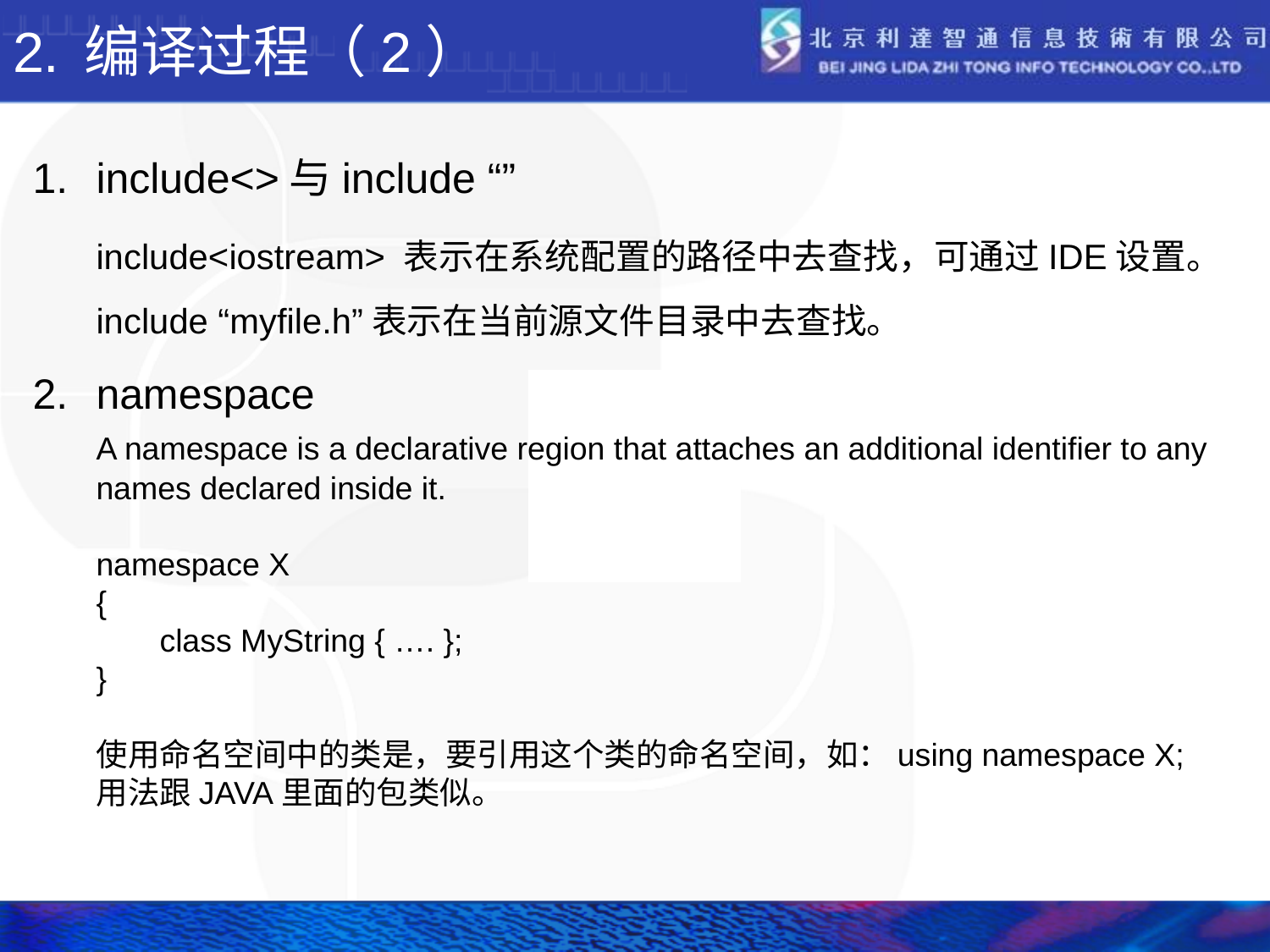

# 编译过程（2）
include<>与include “”
	include<iostream> 表示在系统配置的路径中去查找，可通过IDE设置。
	include “myfile.h”表示在当前源文件目录中去查找。
namespace
	A namespace is a declarative region that attaches an additional identifier to any names declared inside it.

	namespace X
{
	class MyString { …. };
}

使用命名空间中的类是，要引用这个类的命名空间，如：using namespace X;
用法跟JAVA里面的包类似。